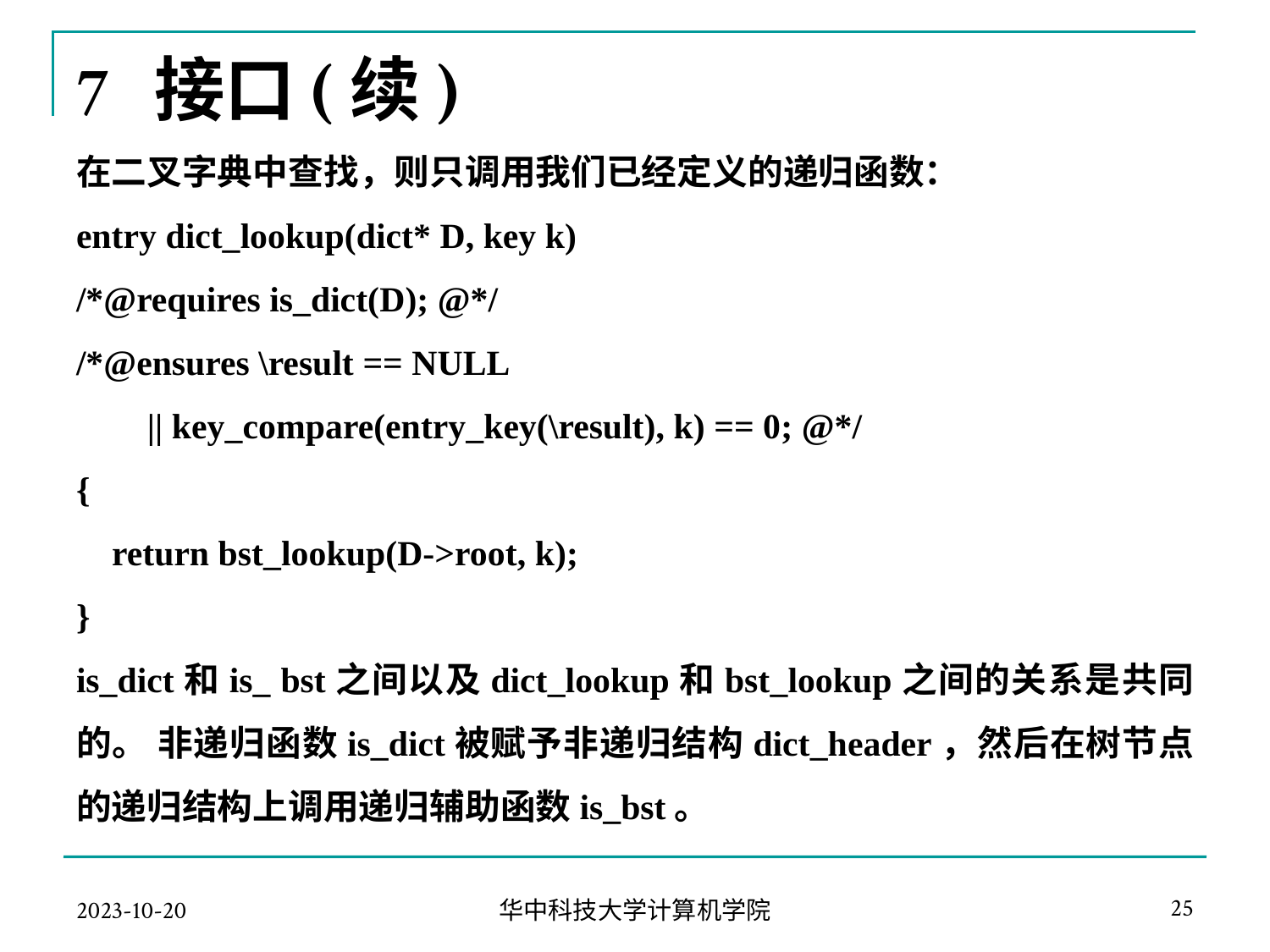

# 7  接口(续)
在二叉字典中查找，则只调用我们已经定义的递归函数：
entry dict_lookup(dict* D, key k)
/*@requires is_dict(D); @*/
/*@ensures \result == NULL
        || key_compare(entry_key(\result), k) == 0; @*/
{
    return bst_lookup(D->root, k);
}
is_dict和is_ bst之间以及dict_lookup和bst_lookup之间的关系是共同的。 非递归函数is_dict被赋予非递归结构dict_header，然后在树节点的递归结构上调用递归辅助函数is_bst。
2023-10-20
25
华中科技大学计算机学院